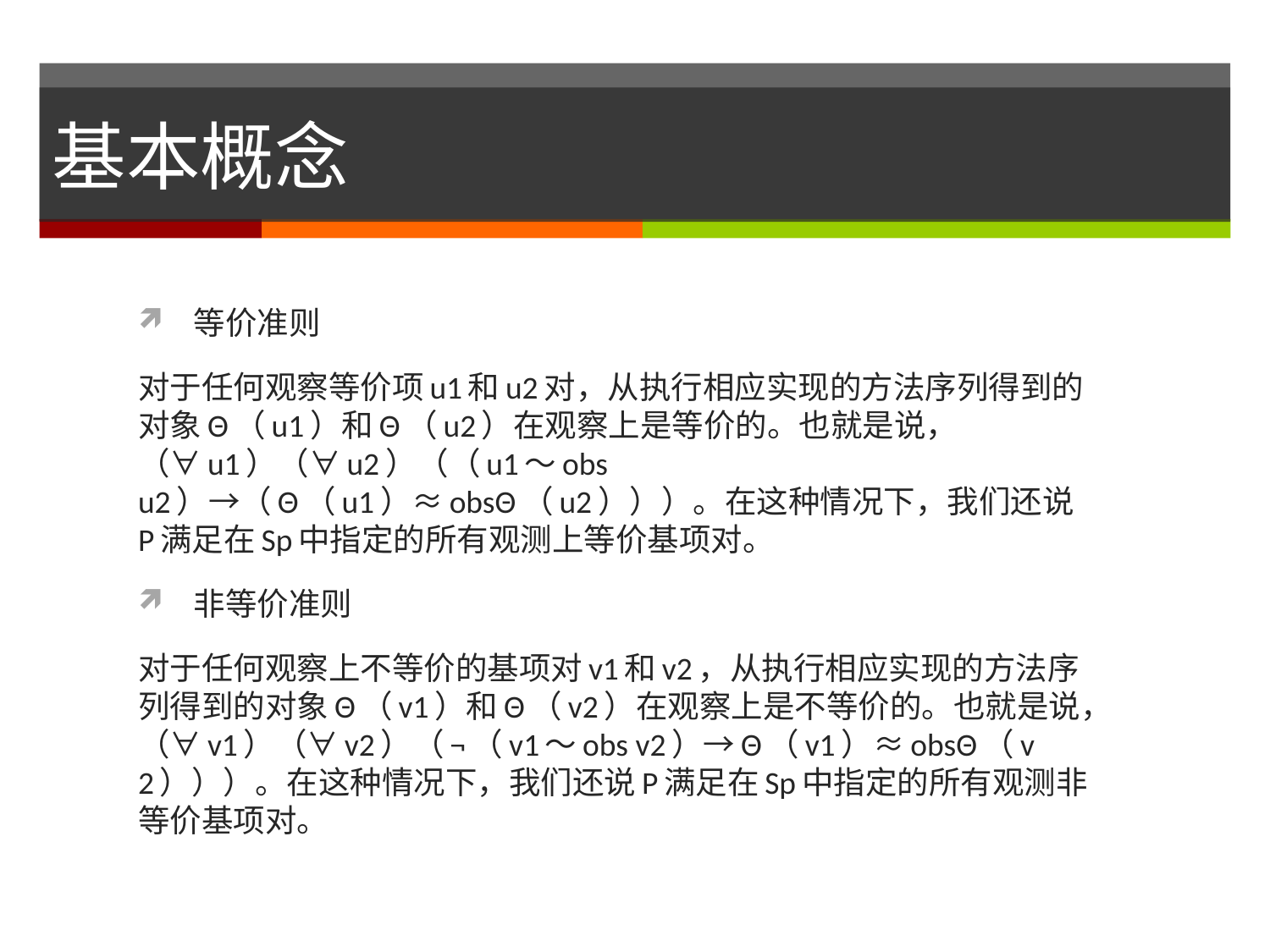

# 基本概念
等价准则
对于任何观察等价项u1和u2对，从执行相应实现的方法序列得到的对象Θ（u1）和Θ（u2）在观察上是等价的。也就是说，（∀u1）（∀u2）（（u1〜obs u2）→（Θ（u1）≈obsΘ（u2）））。在这种情况下，我们还说P满足在Sp中指定的所有观测上等价基项对。
非等价准则
对于任何观察上不等价的基项对v1和v2，从执行相应实现的方法序列得到的对象Θ（v1）和Θ（v2）在观察上是不等价的。也就是说，（∀v1）（∀v2）（¬（v1〜obs v2）→Θ（v1）≈obsΘ（v2）））。在这种情况下，我们还说P满足在Sp中指定的所有观测非等价基项对。